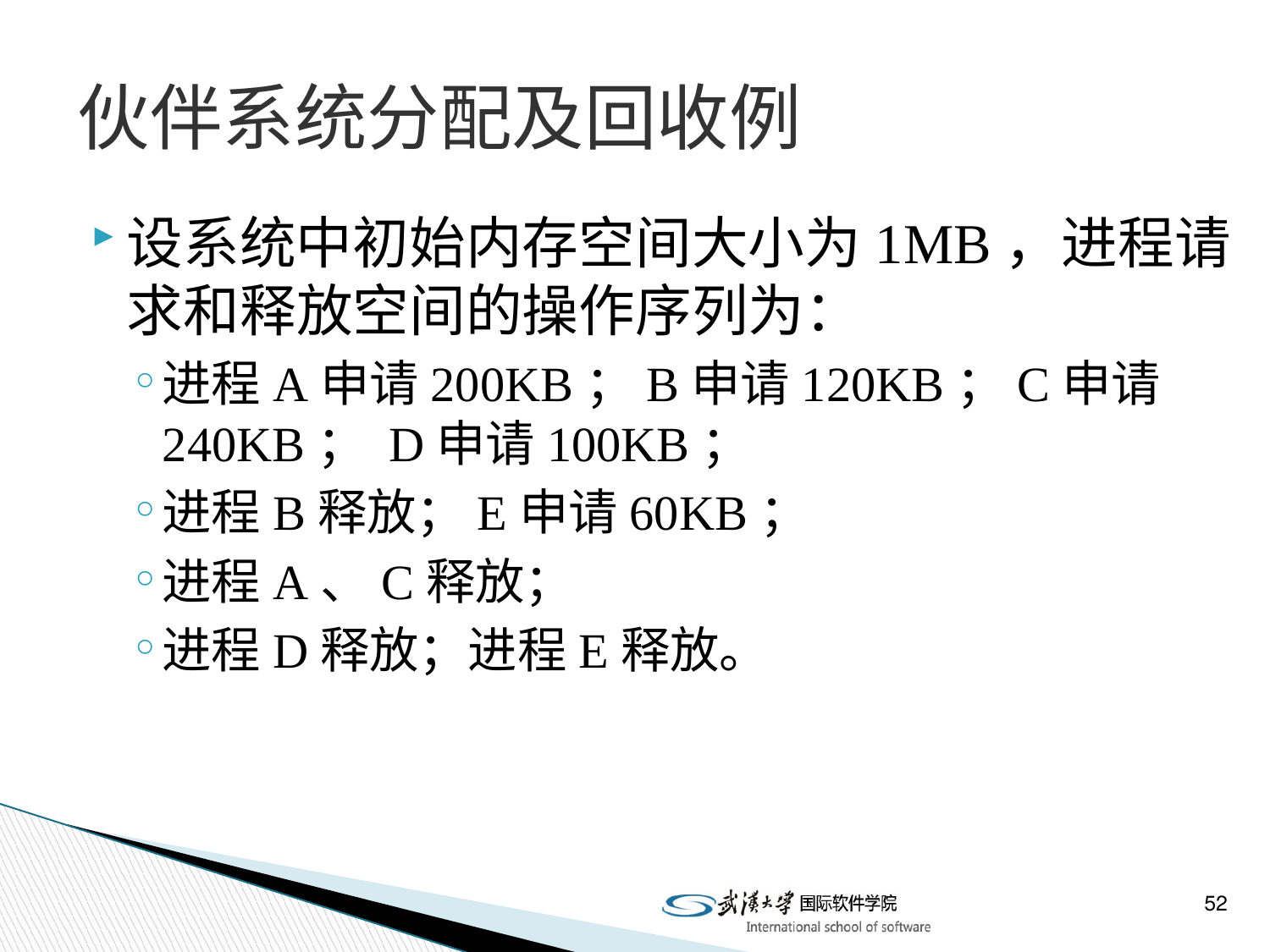

# 伙伴系统分配及回收例
设系统中初始内存空间大小为1MB，进程请求和释放空间的操作序列为：
进程A申请200KB；B申请120KB；C申请240KB； D申请100KB；
进程B释放；E申请60KB；
进程A、C释放；
进程D释放；进程E释放。